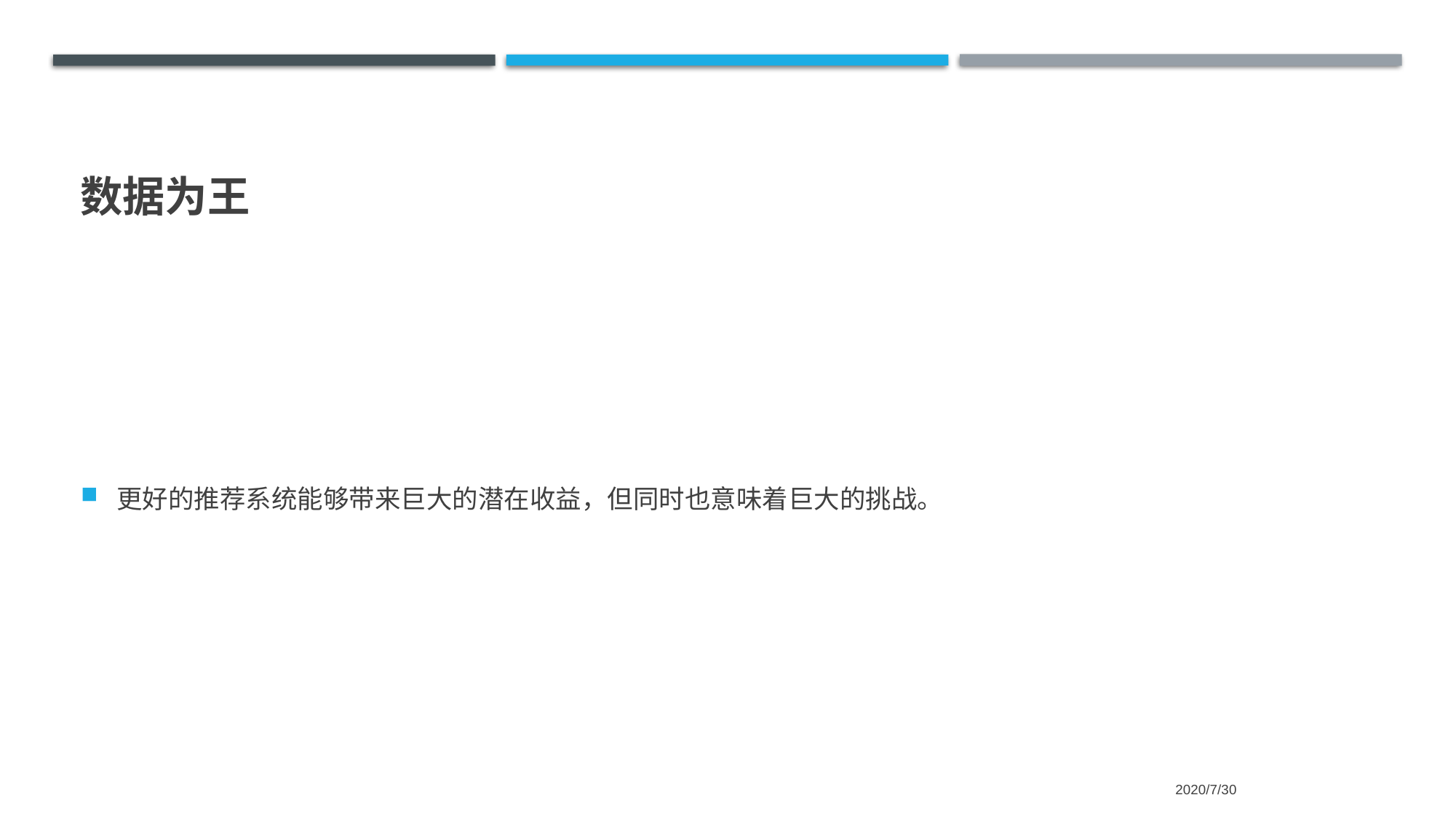

# 数据为王
更好的推荐系统能够带来巨大的潜在收益，但同时也意味着巨大的挑战。
2020/7/30